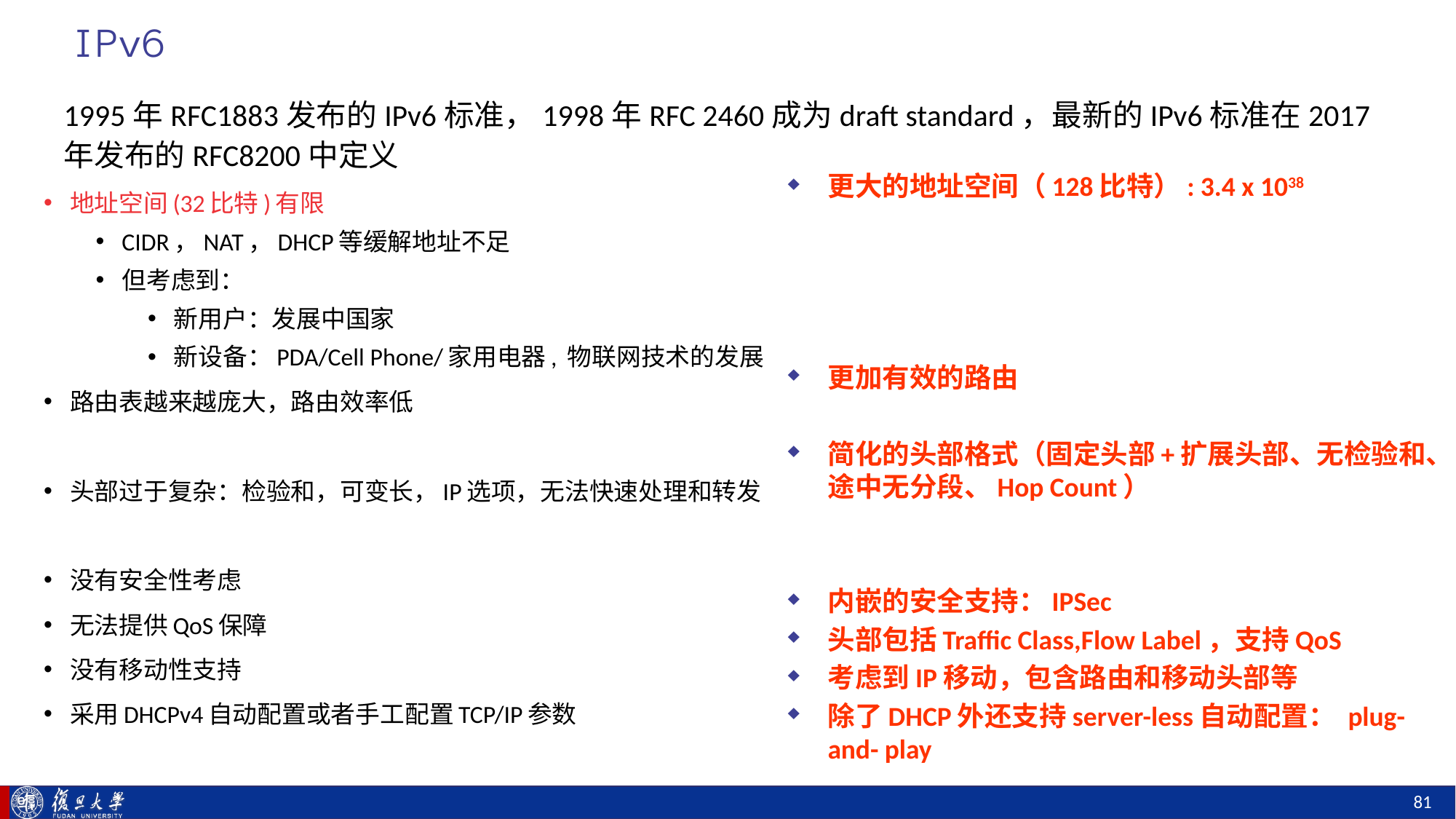

# IPv6
1995年RFC1883发布的IPv6标准，1998年RFC 2460成为draft standard，最新的IPv6标准在2017年发布的RFC8200中定义
更大的地址空间（128比特）: 3.4 x 1038

更加有效的路由

简化的头部格式（固定头部+扩展头部、无检验和、途中无分段、Hop Count）

内嵌的安全支持：IPSec
头部包括Traffic Class,Flow Label，支持QoS
考虑到IP移动，包含路由和移动头部等
除了DHCP外还支持server-less自动配置： plug-and- play
地址空间(32比特)有限
CIDR，NAT，DHCP等缓解地址不足
但考虑到：
新用户：发展中国家
新设备：PDA/Cell Phone/家用电器, 物联网技术的发展
路由表越来越庞大，路由效率低

头部过于复杂：检验和，可变长，IP选项，无法快速处理和转发

没有安全性考虑
无法提供QoS保障
没有移动性支持
采用DHCPv4自动配置或者手工配置TCP/IP参数